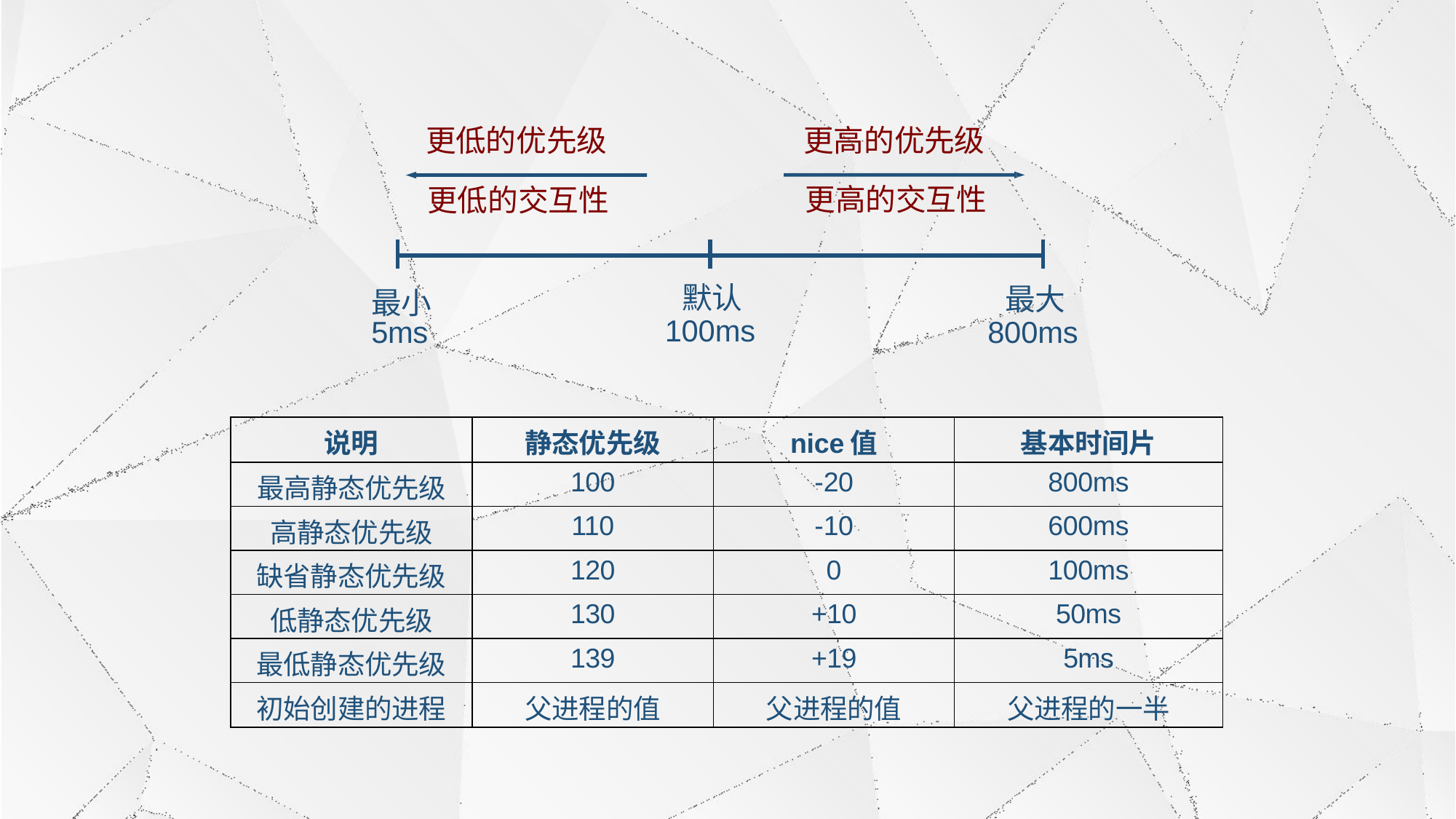

# 更高的优先级
更高的交互性
更低的优先级
更低的交互性

默认
100ms
最大
800ms
最小 5ms
| 说明 | 静态优先级 | nice值 | 基本时间片 |
| --- | --- | --- | --- |
| 最高静态优先级 | 100 | -20 | 800ms |
| 高静态优先级 | 110 | -10 | 600ms |
| 缺省静态优先级 | 120 | 0 | 100ms |
| 低静态优先级 | 130 | +10 | 50ms |
| 最低静态优先级 | 139 | +19 | 5ms |
| 初始创建的进程 | 父进程的值 | 父进程的值 | 父进程的一半 |